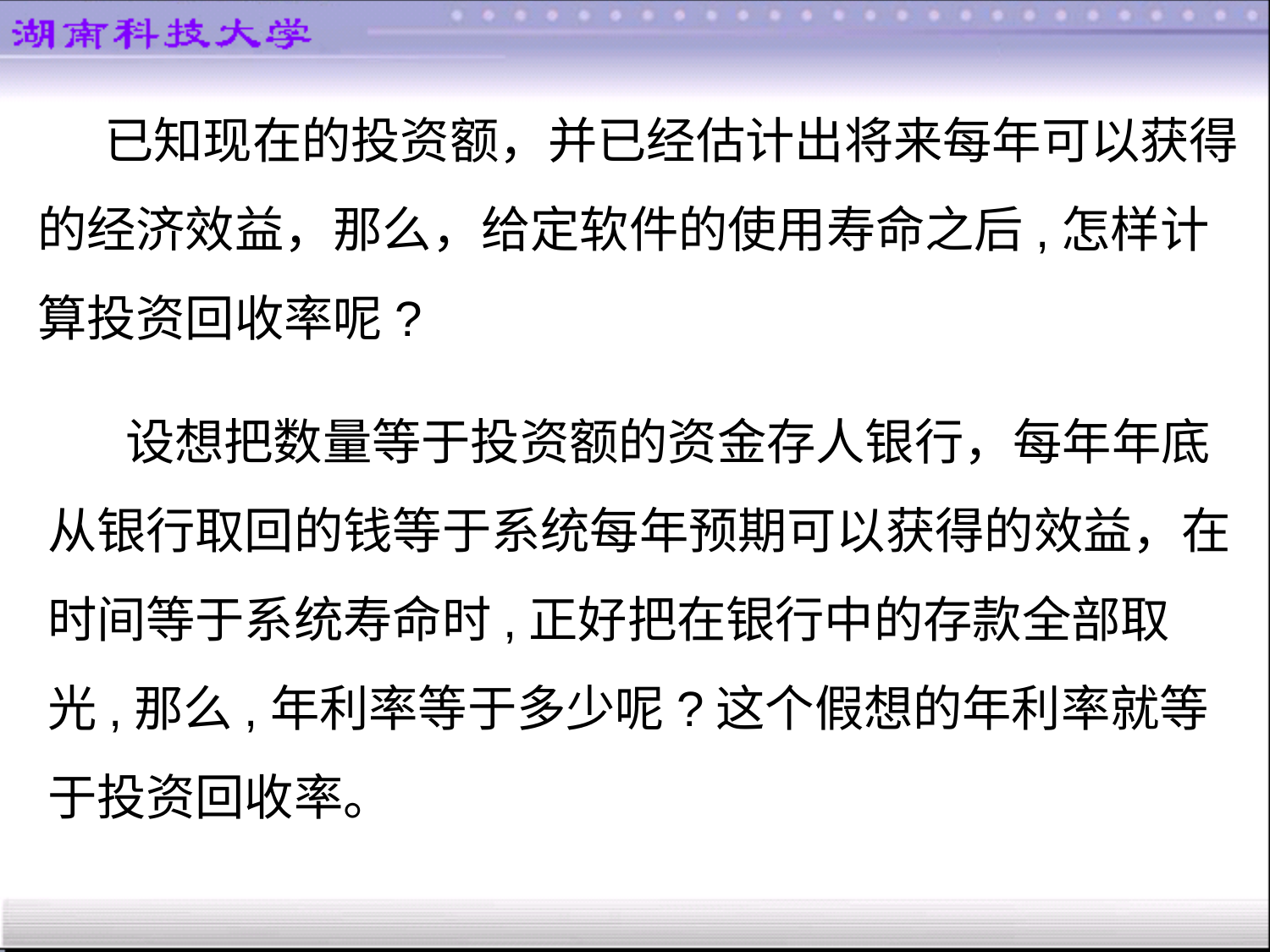

已知现在的投资额，并已经估计出将来每年可以获得的经济效益，那么，给定软件的使用寿命之后,怎样计算投资回收率呢?
      设想把数量等于投资额的资金存人银行，每年年底从银行取回的钱等于系统每年预期可以获得的效益，在时间等于系统寿命时,正好把在银行中的存款全部取光,那么,年利率等于多少呢?这个假想的年利率就等于投资回收率。